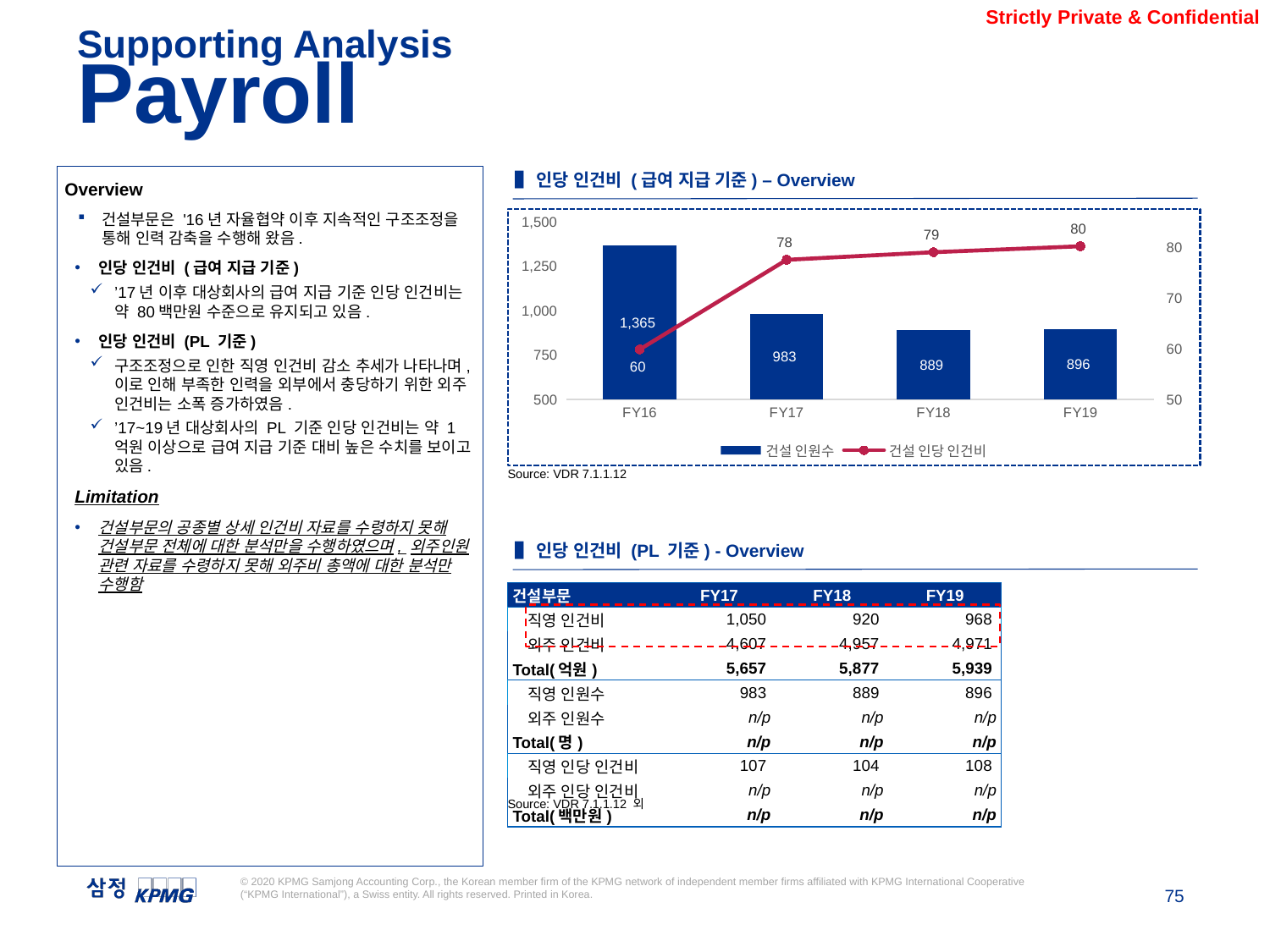

Supporting Analysis
Payroll
▌인당 인건비 (급여 지급 기준) – Overview

Overview
건설부문은 '16년 자율협약 이후 지속적인 구조조정을 통해 인력 감축을 수행해 왔음.
인당 인건비 (급여 지급 기준)
’17년 이후 대상회사의 급여 지급 기준 인당 인건비는 약 80백만원 수준으로 유지되고 있음.
인당 인건비 (PL 기준)
구조조정으로 인한 직영 인건비 감소 추세가 나타나며, 이로 인해 부족한 인력을 외부에서 충당하기 위한 외주 인건비는 소폭 증가하였음.
’17~19년 대상회사의 PL 기준 인당 인건비는 약 1억원 이상으로 급여 지급 기준 대비 높은 수치를 보이고 있음.
Limitation
건설부문의 공종별 상세 인건비 자료를 수령하지 못해 건설부문 전체에 대한 분석만을 수행하였으며, 외주인원 관련 자료를 수령하지 못해 외주비 총액에 대한 분석만 수행함

### Chart

| Category | 건설 인원수 | 건설 인당 인건비 |
|---|---|---|
| FY16 | 1365.2500000000164 | 59.86030196813699 |
| FY17 | 982.8333333334226 | 77.52074016312675 |
| FY18 | 888.916666666729 | 79.02367621411275 |
| FY19 | 895.6666666667347 | 80.19479552064891 |
Source: VDR 7.1.1.12
▌인당 인건비 (PL 기준) - Overview

| 건설부문 | FY17 | FY18 | FY19 |
| --- | --- | --- | --- |
| 직영 인건비 | 1,050 | 920 | 968 |
| 외주 인건비 | 4,607 | 4,957 | 4,971 |
| Total(억원) | 5,657 | 5,877 | 5,939 |
| 직영 인원수 | 983 | 889 | 896 |
| 외주 인원수 | n/p | n/p | n/p |
| Total(명) | n/p | n/p | n/p |
| 직영 인당 인건비 | 107 | 104 | 108 |
| 외주 인당 인건비 | n/p | n/p | n/p |
| Total(백만원) | n/p | n/p | n/p |

Source: VDR 7.1.1.12 외